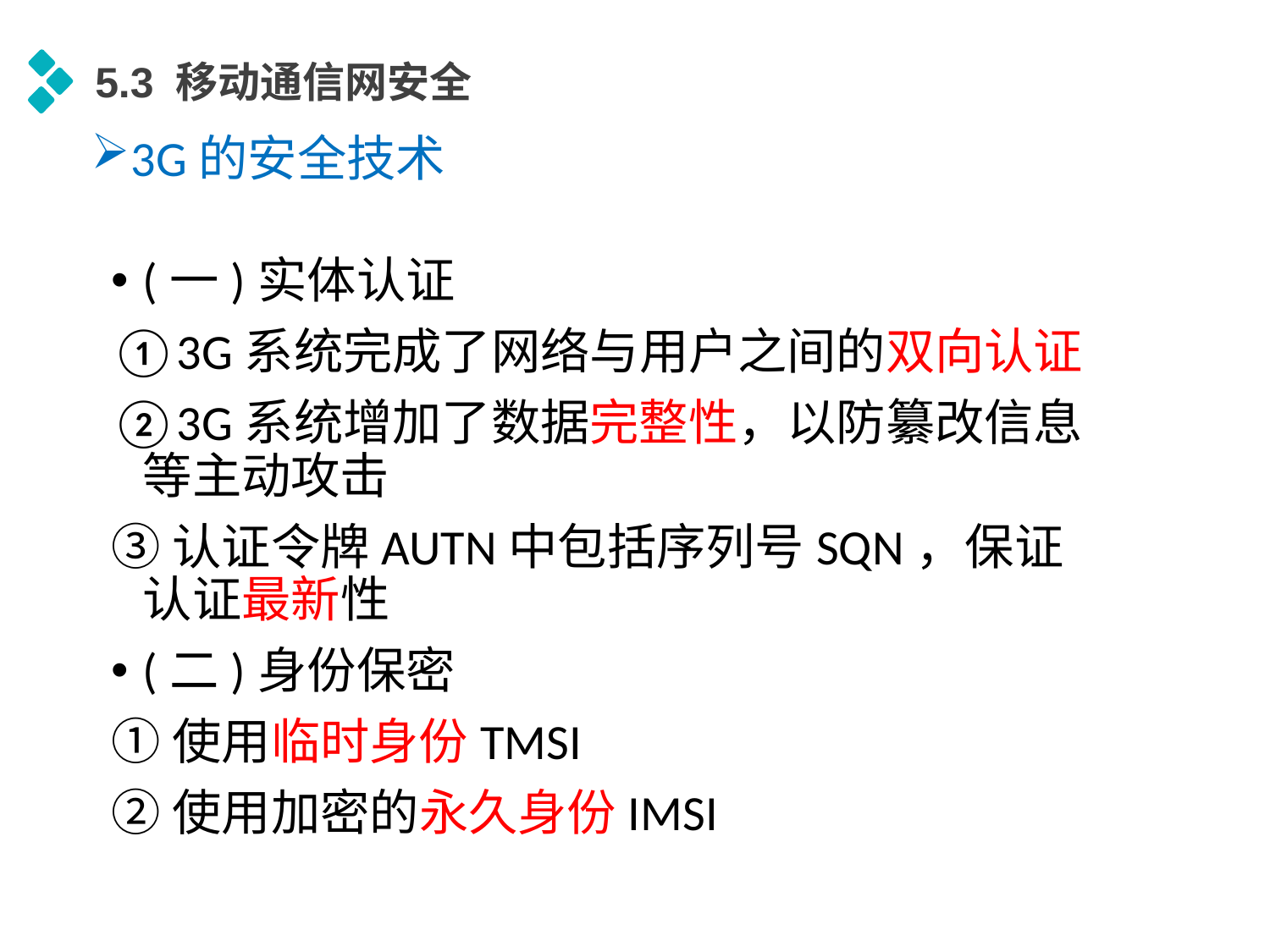

5.3 移动通信网安全

3G的安全技术
(一)实体认证
①3G系统完成了网络与用户之间的双向认证
②3G系统增加了数据完整性，以防纂改信息等主动攻击
③认证令牌AUTN中包括序列号SQN，保证认证最新性
(二)身份保密
①使用临时身份TMSI
②使用加密的永久身份IMSI